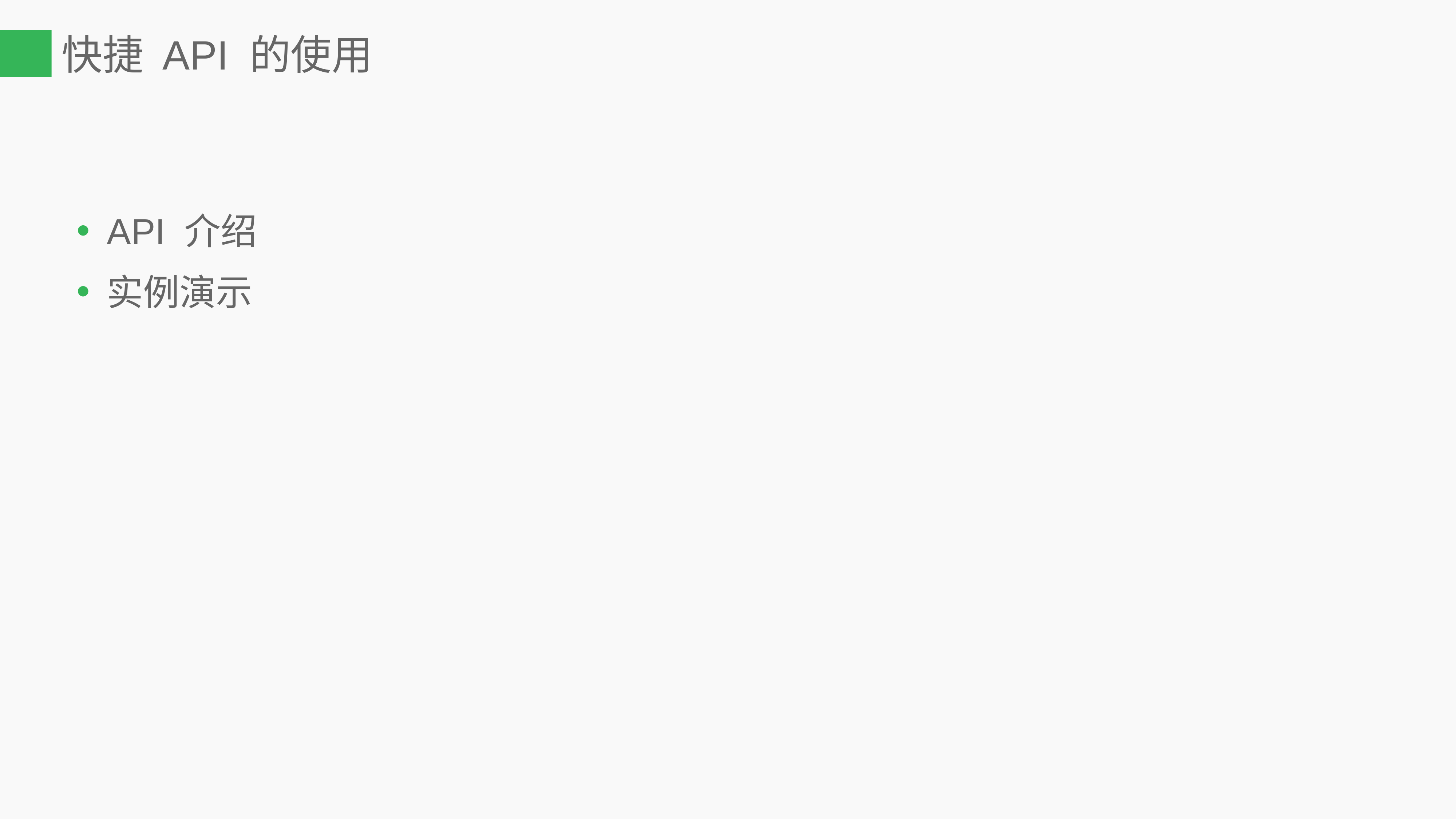

# 快捷 API 的使用
API 介绍
实例演示